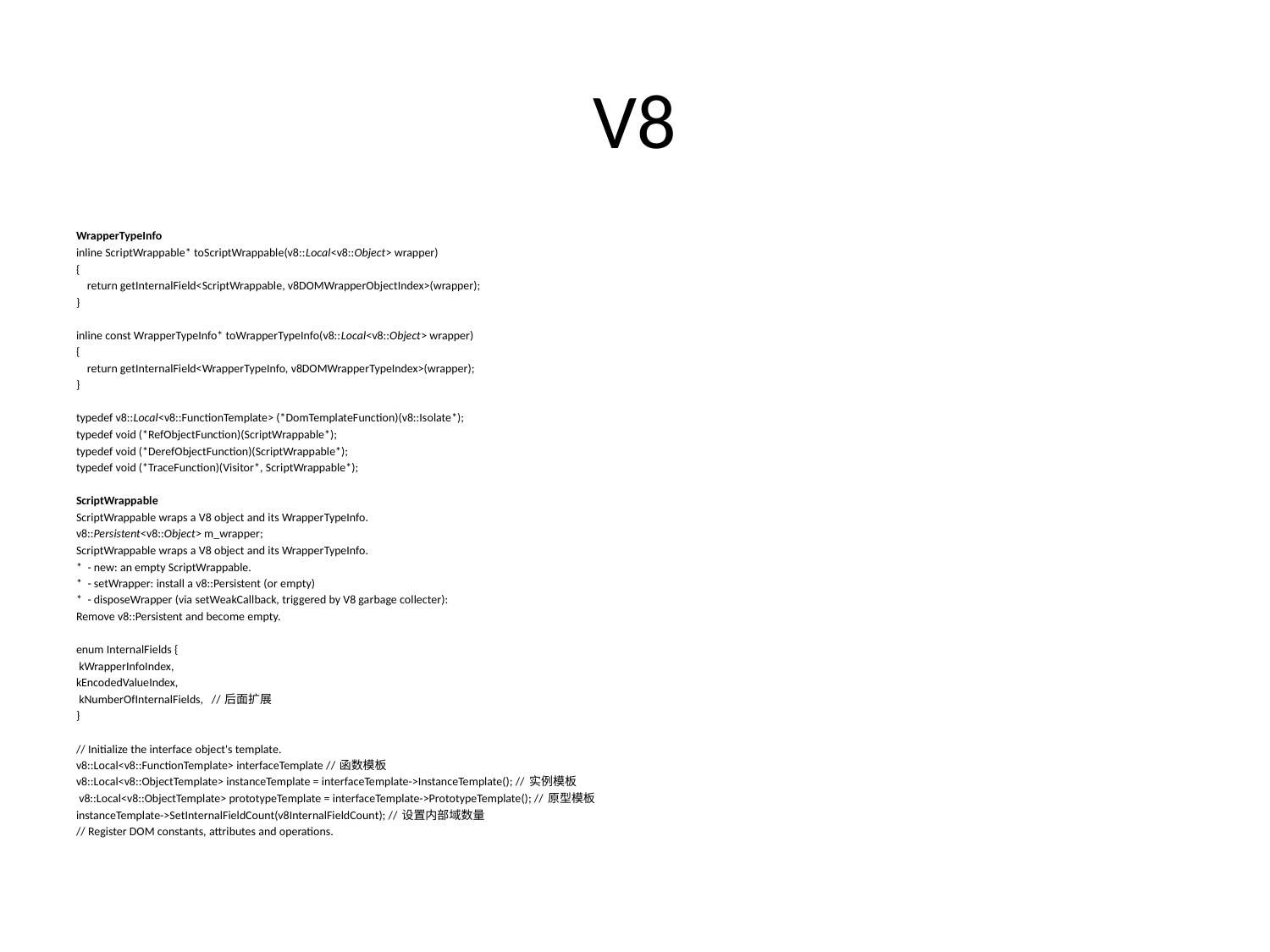

# V8
WrapperTypeInfo
inline ScriptWrappable* toScriptWrappable(v8::Local<v8::Object> wrapper)
{
    return getInternalField<ScriptWrappable, v8DOMWrapperObjectIndex>(wrapper);
}

inline const WrapperTypeInfo* toWrapperTypeInfo(v8::Local<v8::Object> wrapper)
{
    return getInternalField<WrapperTypeInfo, v8DOMWrapperTypeIndex>(wrapper);
}

typedef v8::Local<v8::FunctionTemplate> (*DomTemplateFunction)(v8::Isolate*);
typedef void (*RefObjectFunction)(ScriptWrappable*);
typedef void (*DerefObjectFunction)(ScriptWrappable*);
typedef void (*TraceFunction)(Visitor*, ScriptWrappable*);

ScriptWrappable
ScriptWrappable wraps a V8 object and its WrapperTypeInfo.
v8::Persistent<v8::Object> m_wrapper;
ScriptWrappable wraps a V8 object and its WrapperTypeInfo.
*  - new: an empty ScriptWrappable.
*  - setWrapper: install a v8::Persistent (or empty)
*  - disposeWrapper (via setWeakCallback, triggered by V8 garbage collecter):
Remove v8::Persistent and become empty.

enum InternalFields {
 kWrapperInfoIndex,
kEncodedValueIndex,
 kNumberOfInternalFields,   // 后面扩展
}

// Initialize the interface object's template.
v8::Local<v8::FunctionTemplate> interfaceTemplate // 函数模板
v8::Local<v8::ObjectTemplate> instanceTemplate = interfaceTemplate->InstanceTemplate(); // 实例模板
 v8::Local<v8::ObjectTemplate> prototypeTemplate = interfaceTemplate->PrototypeTemplate(); // 原型模板
instanceTemplate->SetInternalFieldCount(v8InternalFieldCount); // 设置内部域数量
// Register DOM constants, attributes and operations.